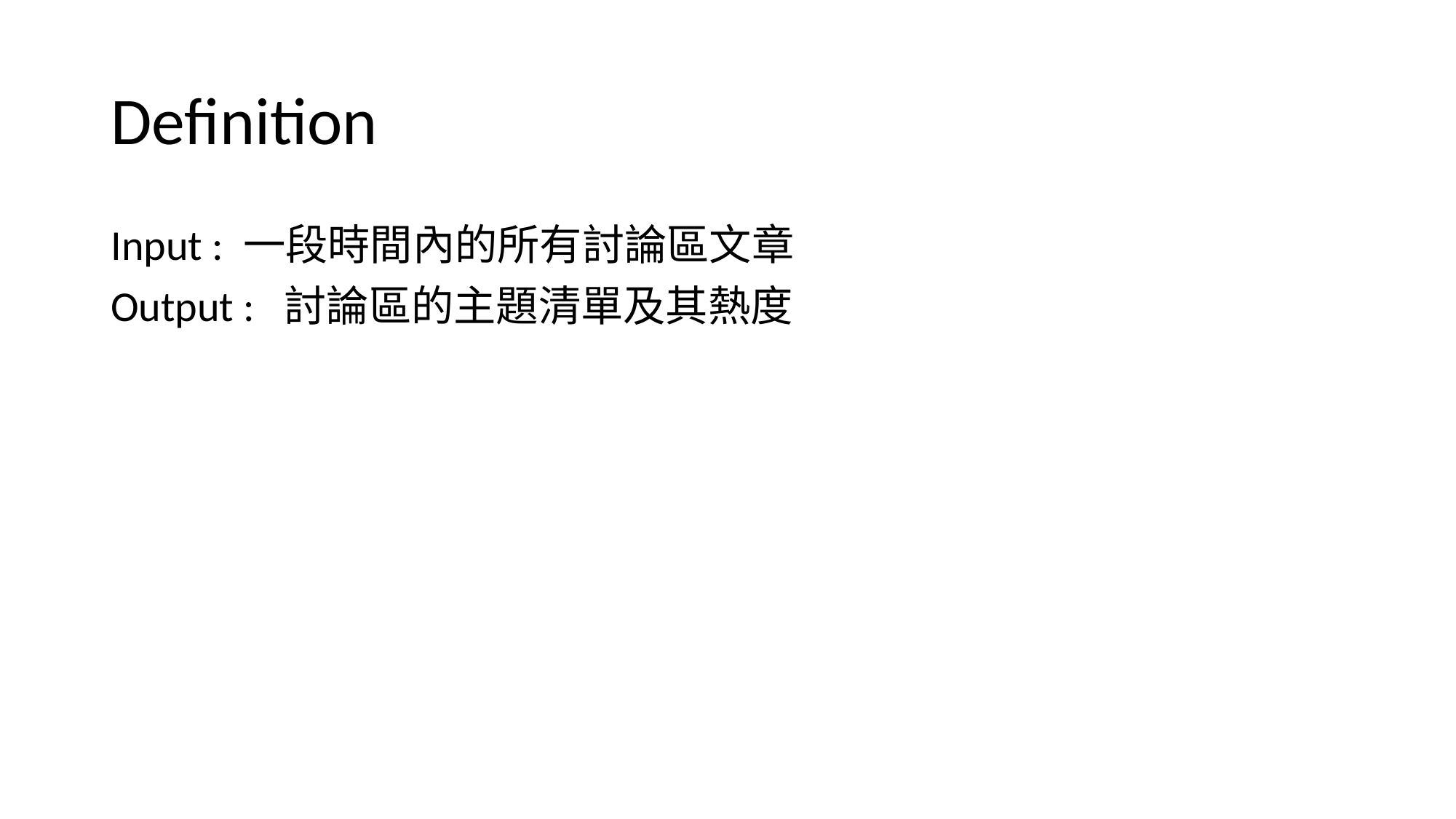

# Definition
Input : 一段時間內的所有討論區文章
Output :  討論區的主題清單及其熱度